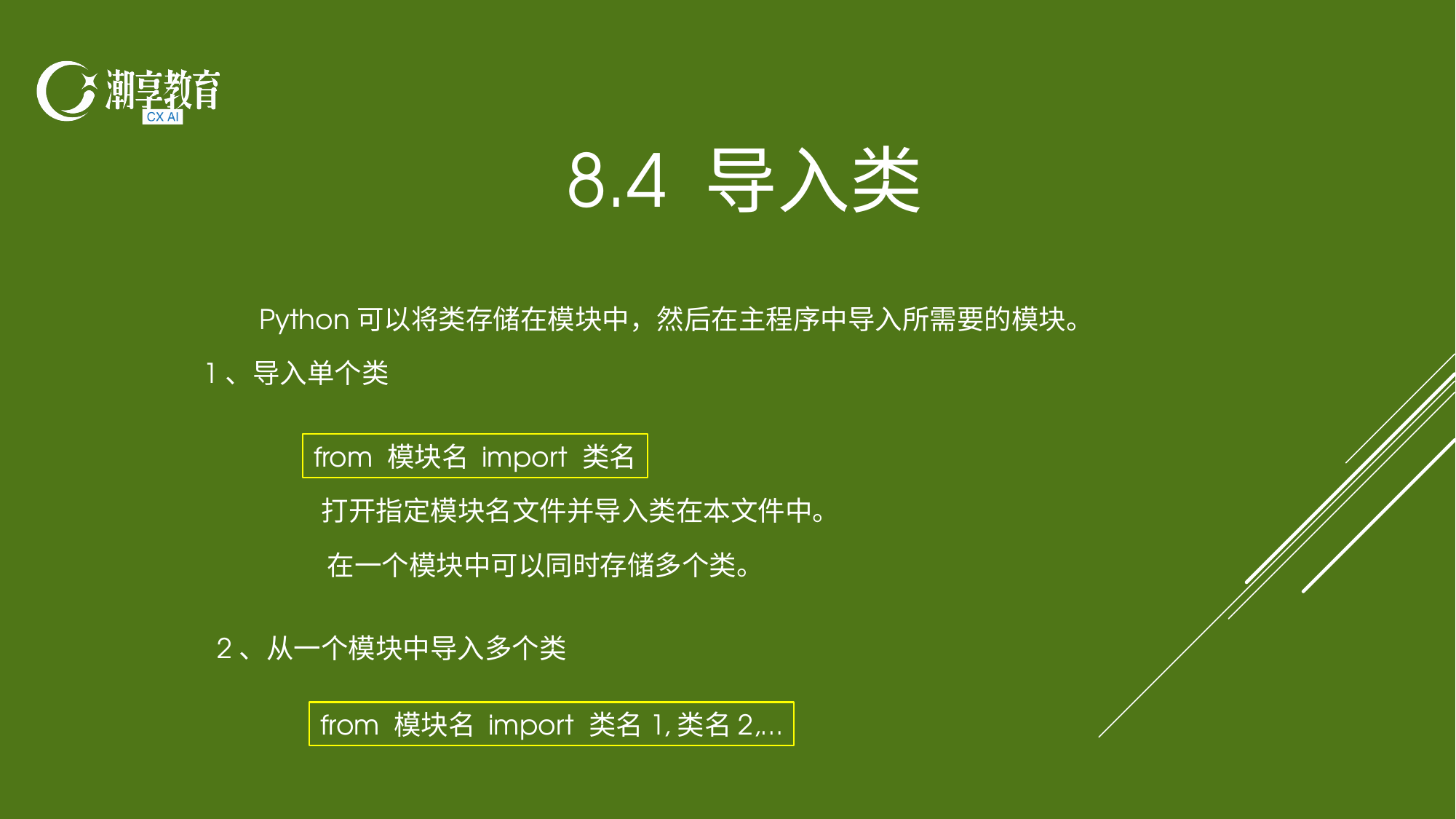

8.4 导入类
Python可以将类存储在模块中，然后在主程序中导入所需要的模块。
1、导入单个类
from 模块名 import 类名
打开指定模块名文件并导入类在本文件中。
在一个模块中可以同时存储多个类。
2、从一个模块中导入多个类
from 模块名 import 类名1,类名2,…